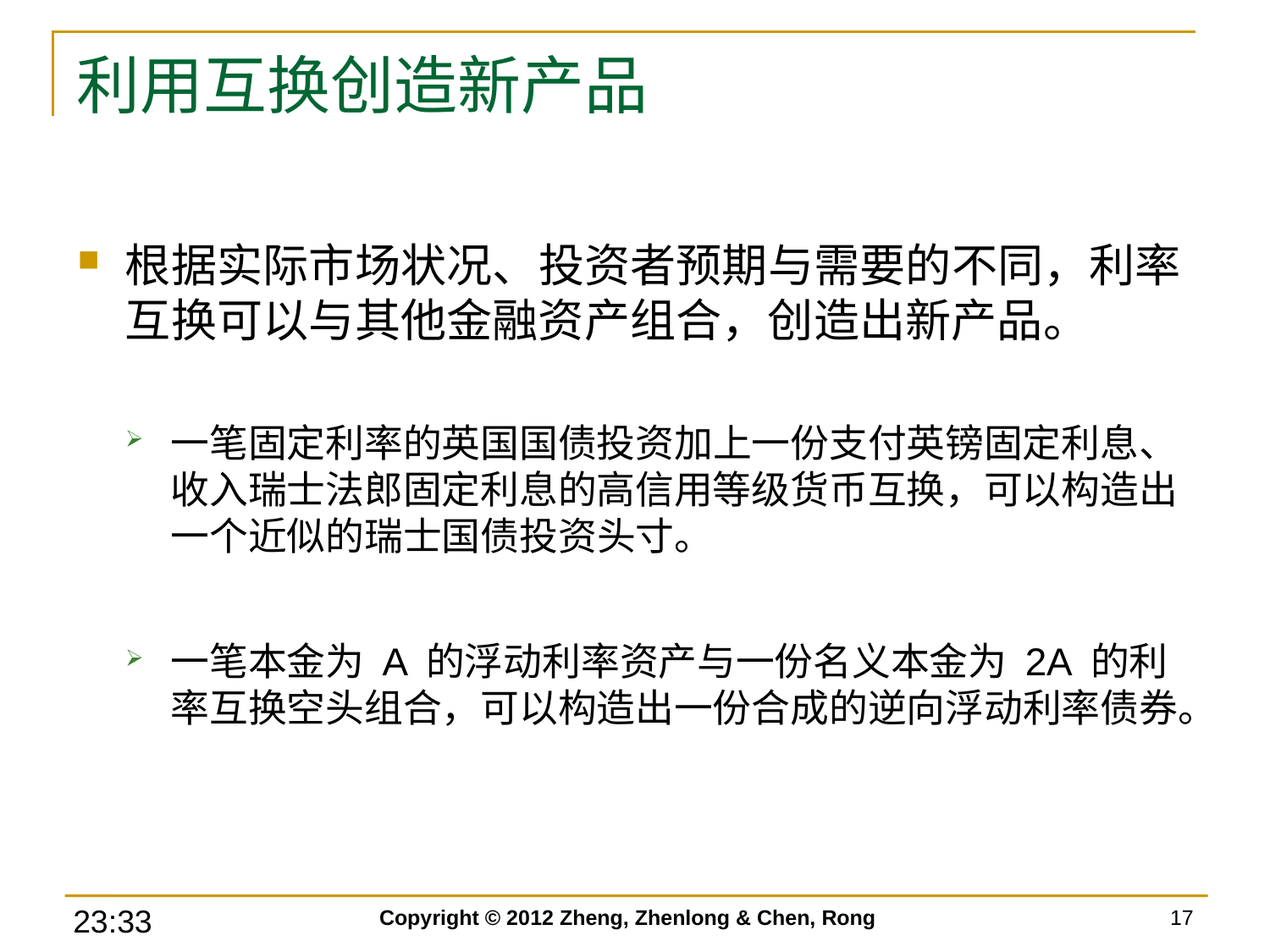

# 利用互换创造新产品

根据实际市场状况、投资者预期与需要的不同，利率互换可以与其他金融资产组合，创造出新产品。

一笔固定利率的英国国债投资加上一份支付英镑固定利息、收入瑞士法郎固定利息的高信用等级货币互换，可以构造出一个近似的瑞士国债投资头寸。

一笔本金为 A 的浮动利率资产与一份名义本金为 2A 的利率互换空头组合，可以构造出一份合成的逆向浮动利率债券。
Copyright © 2012 Zheng, Zhenlong & Chen, Rong
17